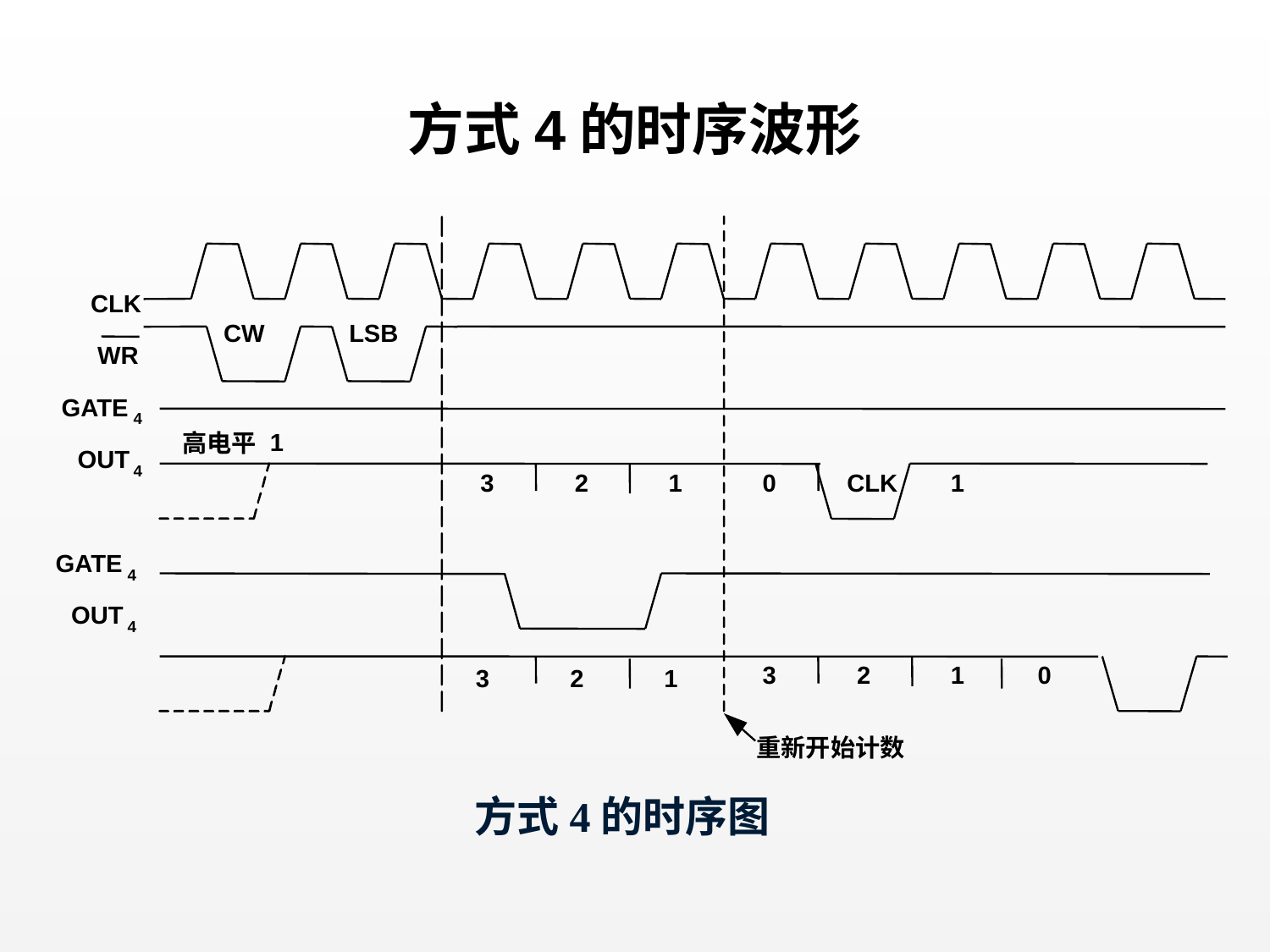

# 方式4的时序波形

CLK
CW
LSB

WR
GATE
4

1
高电平
OUT
4

3
2
1
0
CLK
1

GATE
4

OUT
4

3
2
1
0
3
2
1

重新开始计数
方式4的时序图